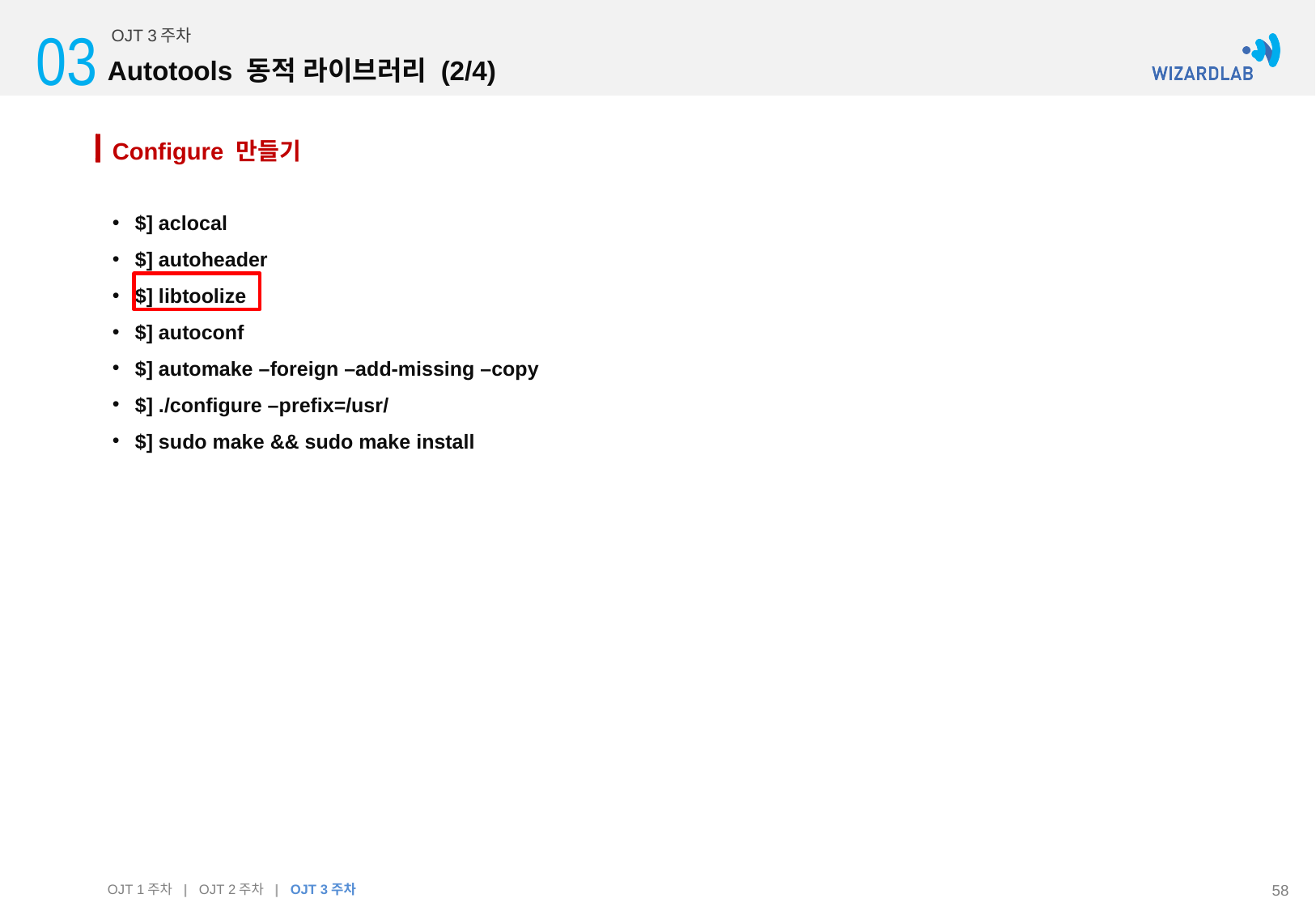

03
OJT 3주차
Autotools 동적 라이브러리 (2/4)

Configure 만들기
$] aclocal
$] autoheader
$] libtoolize
$] autoconf
$] automake –foreign –add-missing –copy
$] ./configure –prefix=/usr/
$] sudo make && sudo make install

OJT 1주차  |   OJT 2주차  |   OJT 3주차